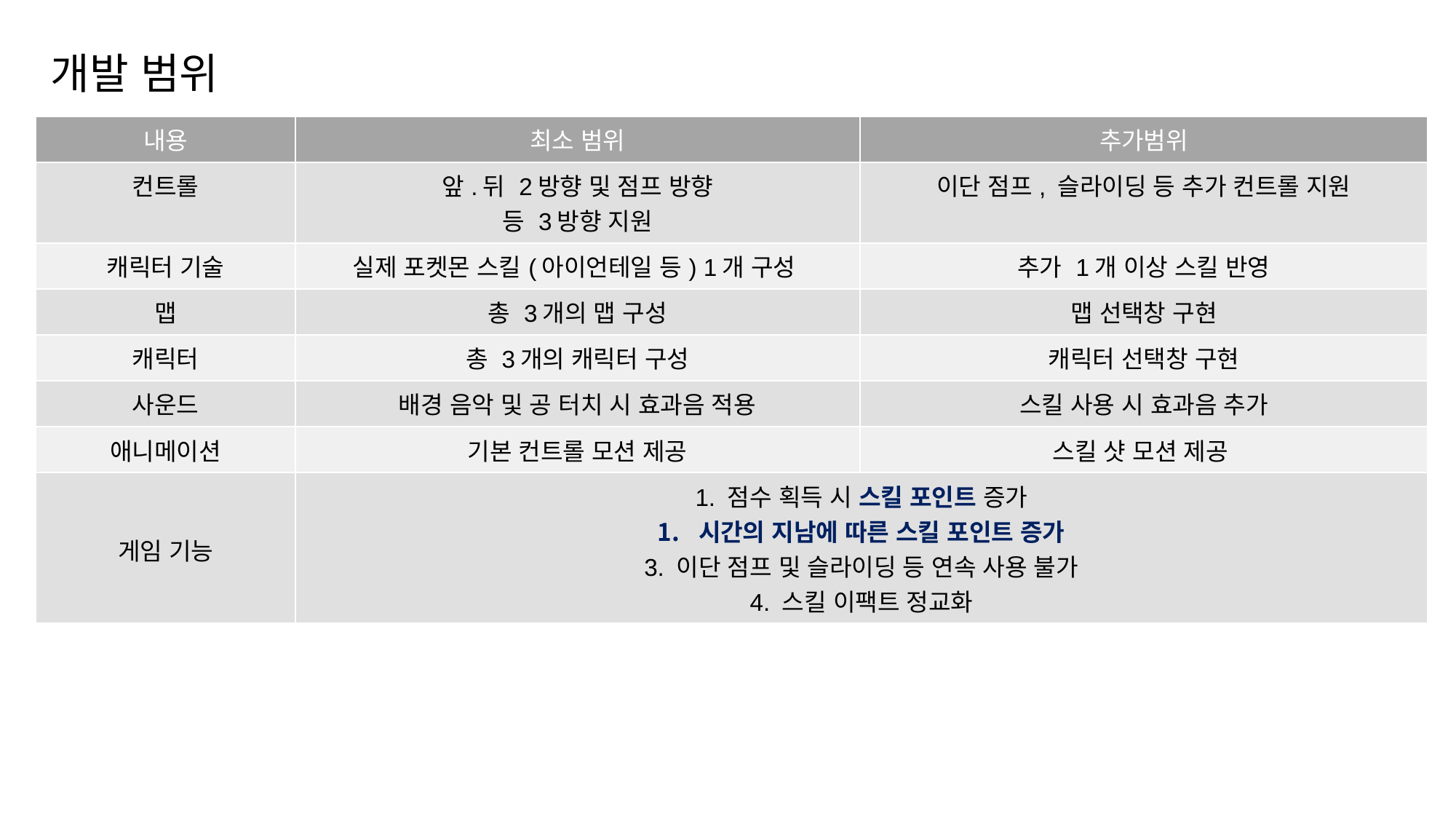

개발 범위
| 내용 | 최소 범위 | 추가범위 |
| --- | --- | --- |
| 컨트롤 | 앞.뒤 2방향 및 점프 방향 등 3방향 지원 | 이단 점프, 슬라이딩 등 추가 컨트롤 지원 |
| 캐릭터 기술 | 실제 포켓몬 스킬(아이언테일 등) 1개 구성 | 추가 1개 이상 스킬 반영 |
| 맵 | 총 3개의 맵 구성 | 맵 선택창 구현 |
| 캐릭터 | 총 3개의 캐릭터 구성 | 캐릭터 선택창 구현 |
| 사운드 | 배경 음악 및 공 터치 시 효과음 적용 | 스킬 사용 시 효과음 추가 |
| 애니메이션 | 기본 컨트롤 모션 제공 | 스킬 샷 모션 제공 |
| 게임 기능 | 1. 점수 획득 시 스킬 포인트 증가 시간의 지남에 따른 스킬 포인트 증가 3. 이단 점프 및 슬라이딩 등 연속 사용 불가 4. 스킬 이팩트 정교화 |  |